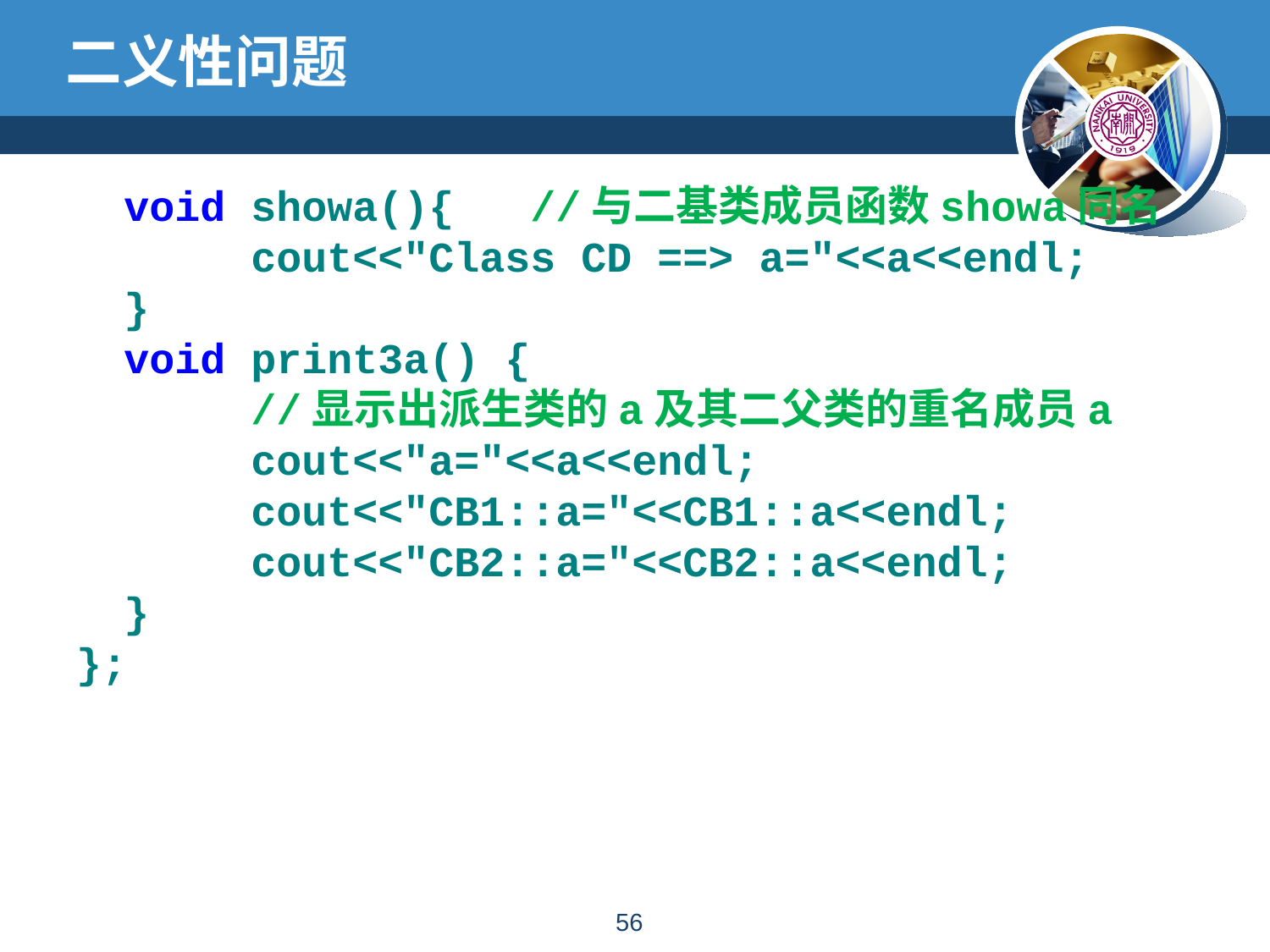

# 二义性问题
	void showa(){	 //与二基类成员函数showa同名
   	cout<<"Class CD ==> a="<<a<<endl;
	}
	void print3a() {
		//显示出派生类的a及其二父类的重名成员a
		cout<<"a="<<a<<endl;
		cout<<"CB1::a="<<CB1::a<<endl;
		cout<<"CB2::a="<<CB2::a<<endl;
	}
};

56